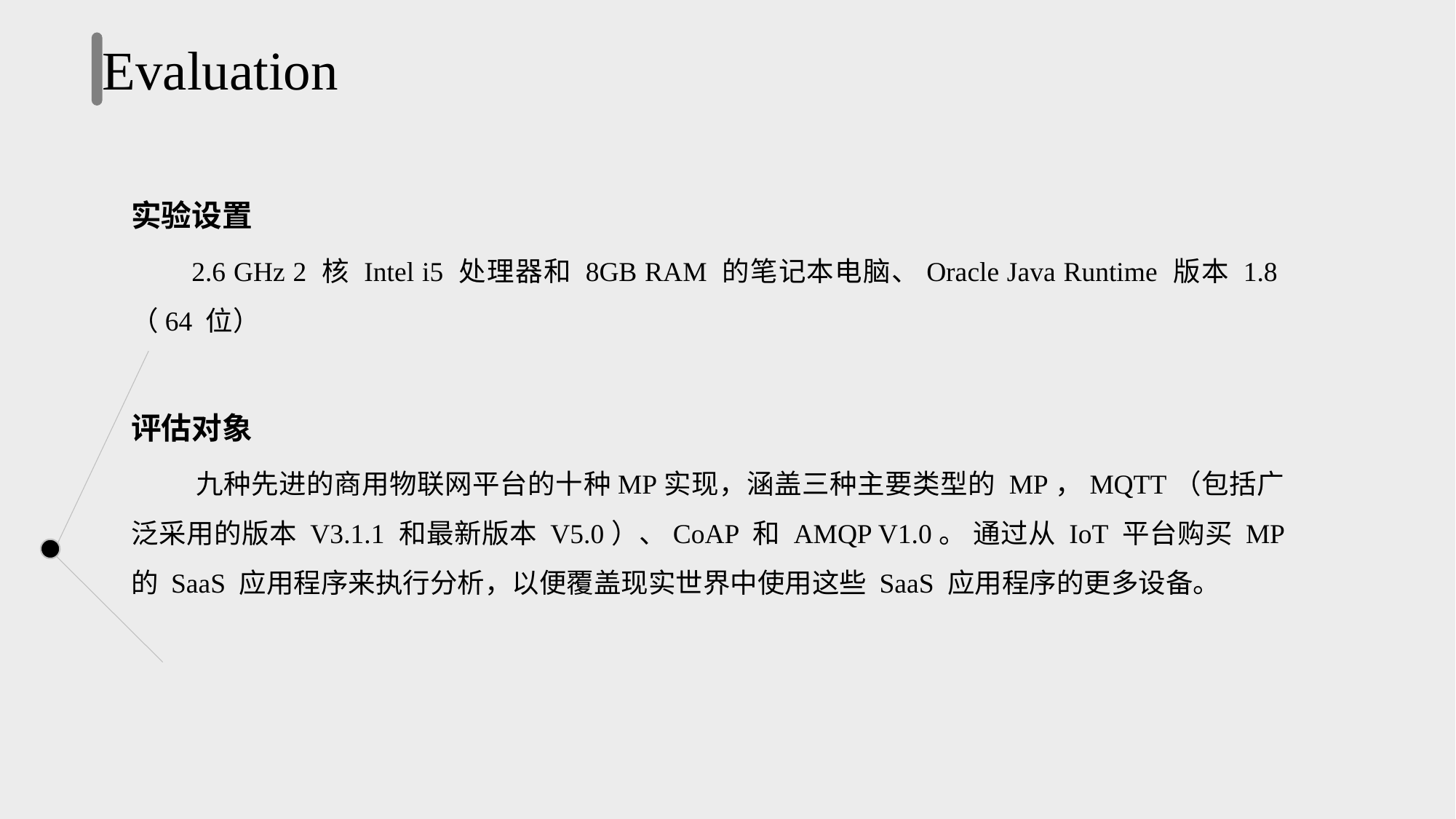

Evaluation

实验设置
       2.6 GHz 2 核 Intel i5 处理器和 8GB RAM 的笔记本电脑、Oracle Java Runtime 版本 1.8（64 位）

评估对象
        九种先进的商用物联网平台的十种MP实现，涵盖三种主要类型的 MP，MQTT（包括广泛采用的版本 V3.1.1 和最新版本 V5.0）、CoAP 和 AMQP V1.0。 通过从 IoT 平台购买 MP 的 SaaS 应用程序来执行分析，以便覆盖现实世界中使用这些 SaaS 应用程序的更多设备。